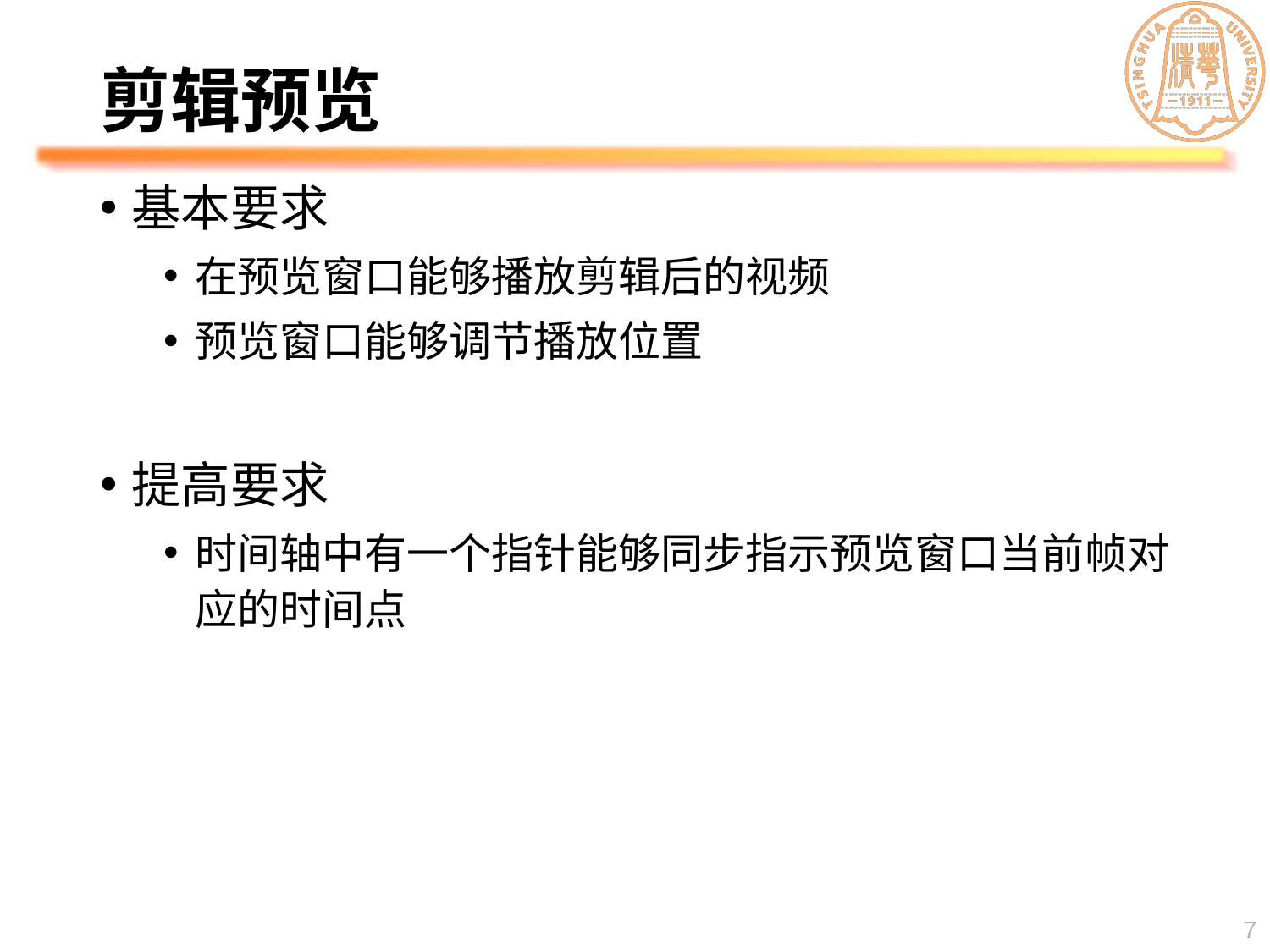

# 剪辑预览
基本要求
在预览窗口能够播放剪辑后的视频
预览窗口能够调节播放位置

提高要求
时间轴中有一个指针能够同步指示预览窗口当前帧对应的时间点
7